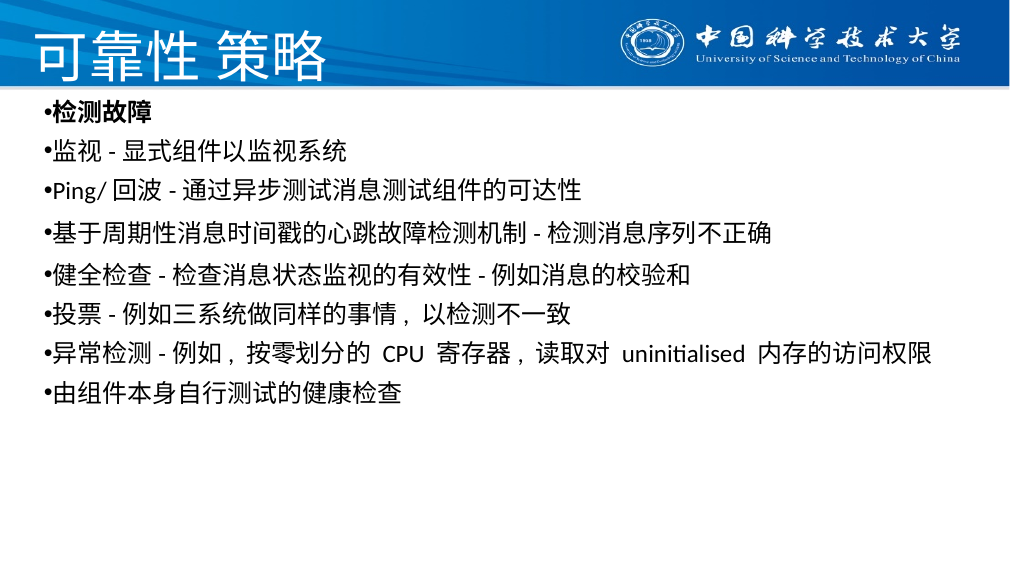

# 可靠性 策略
检测故障
监视-显式组件以监视系统
Ping/回波-通过异步测试消息测试组件的可达性
基于周期性消息时间戳的心跳故障检测机制-检测消息序列不正确
健全检查-检查消息状态监视的有效性-例如消息的校验和
投票-例如三系统做同样的事情, 以检测不一致
异常检测-例如, 按零划分的 CPU 寄存器, 读取对 uninitialised 内存的访问权限
由组件本身自行测试的健康检查